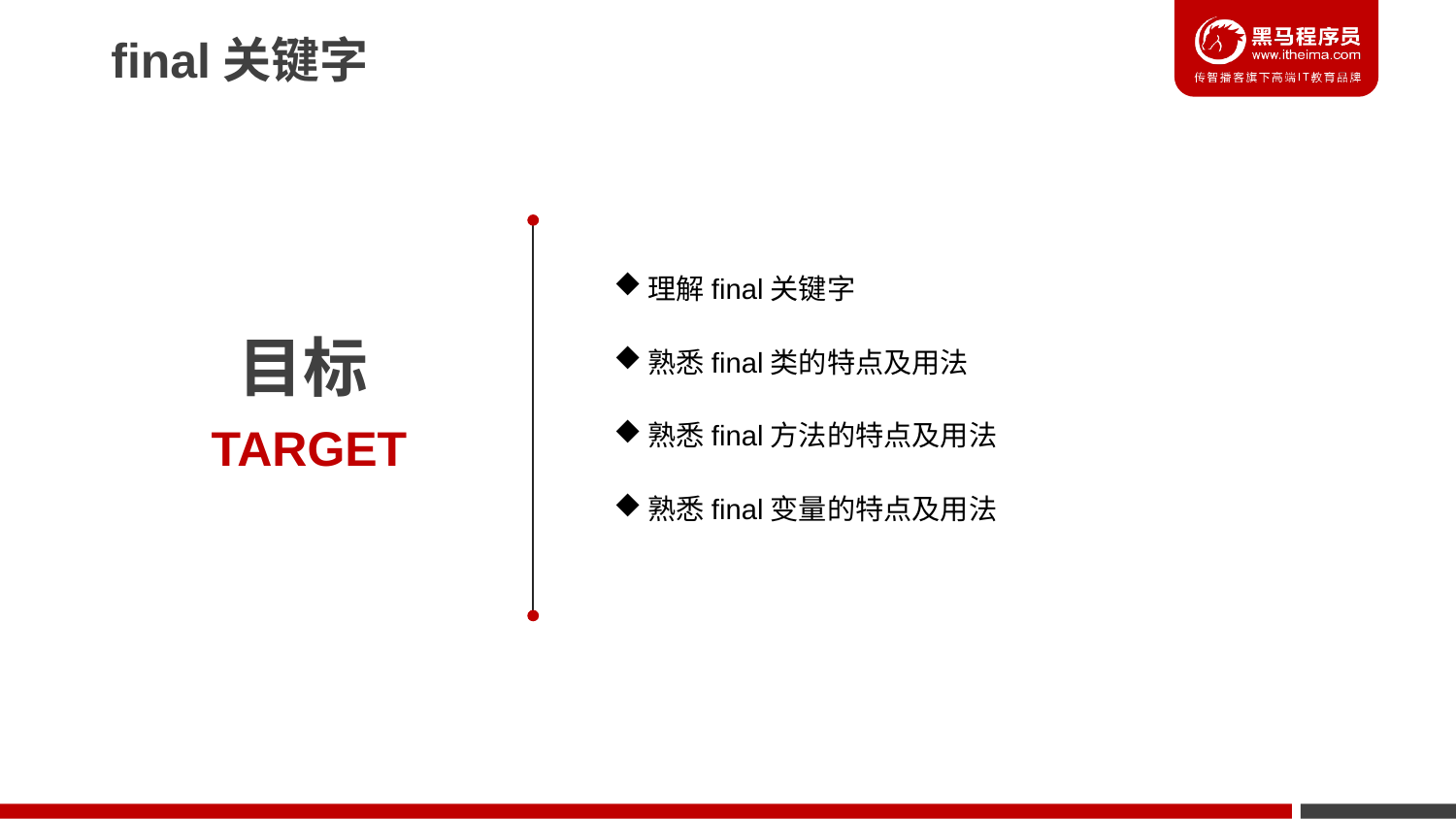

# final关键字
理解final关键字
熟悉final类的特点及用法
熟悉final方法的特点及用法
熟悉final变量的特点及用法